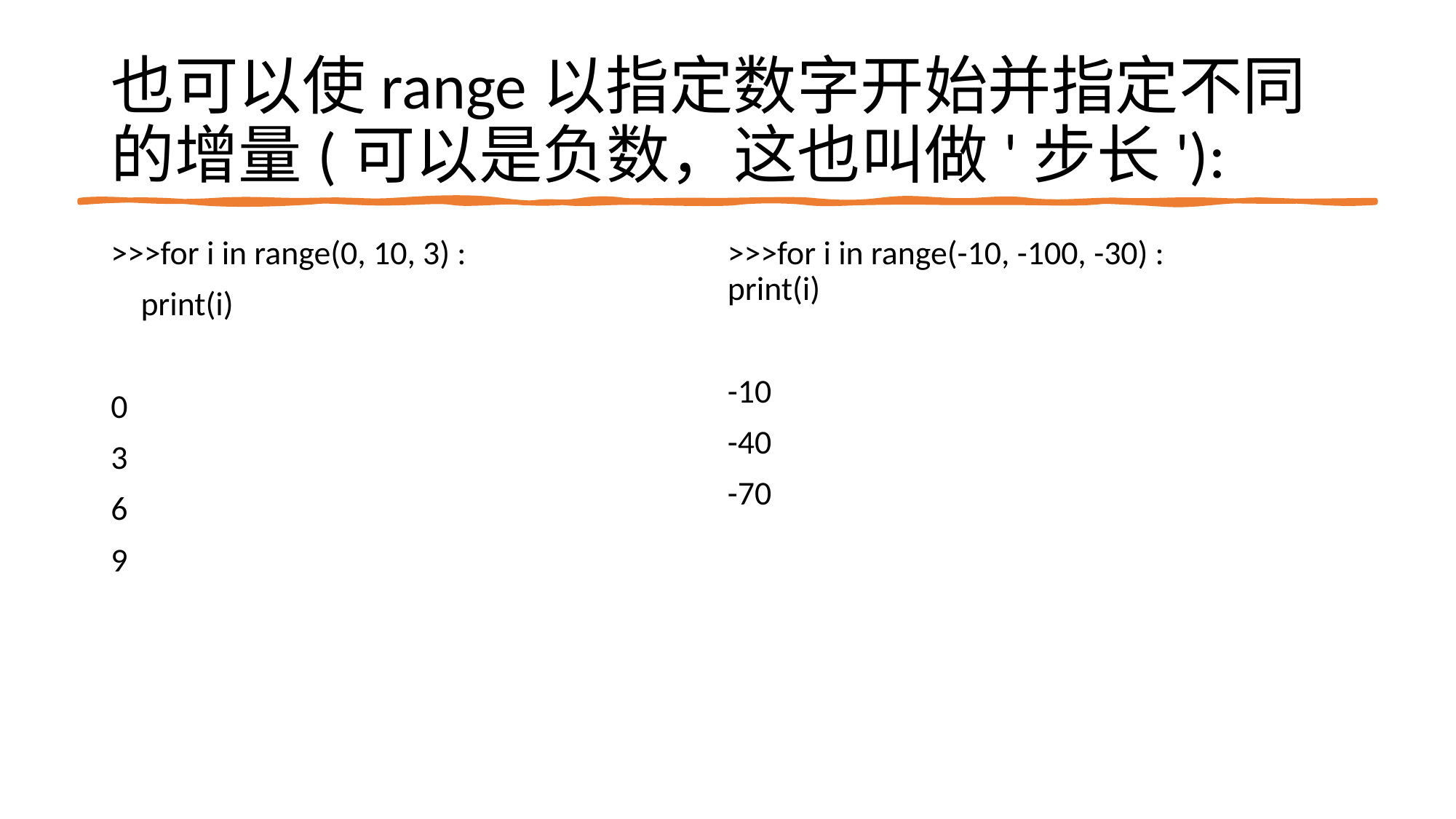

# 也可以使range以指定数字开始并指定不同的增量(可以是负数，这也叫做'步长'):

>>>for i in range(0, 10, 3) :
    print(i)

0
3
6
9

>>>for i in range(-10, -100, -30) :    	print(i)

-10
-40
-70